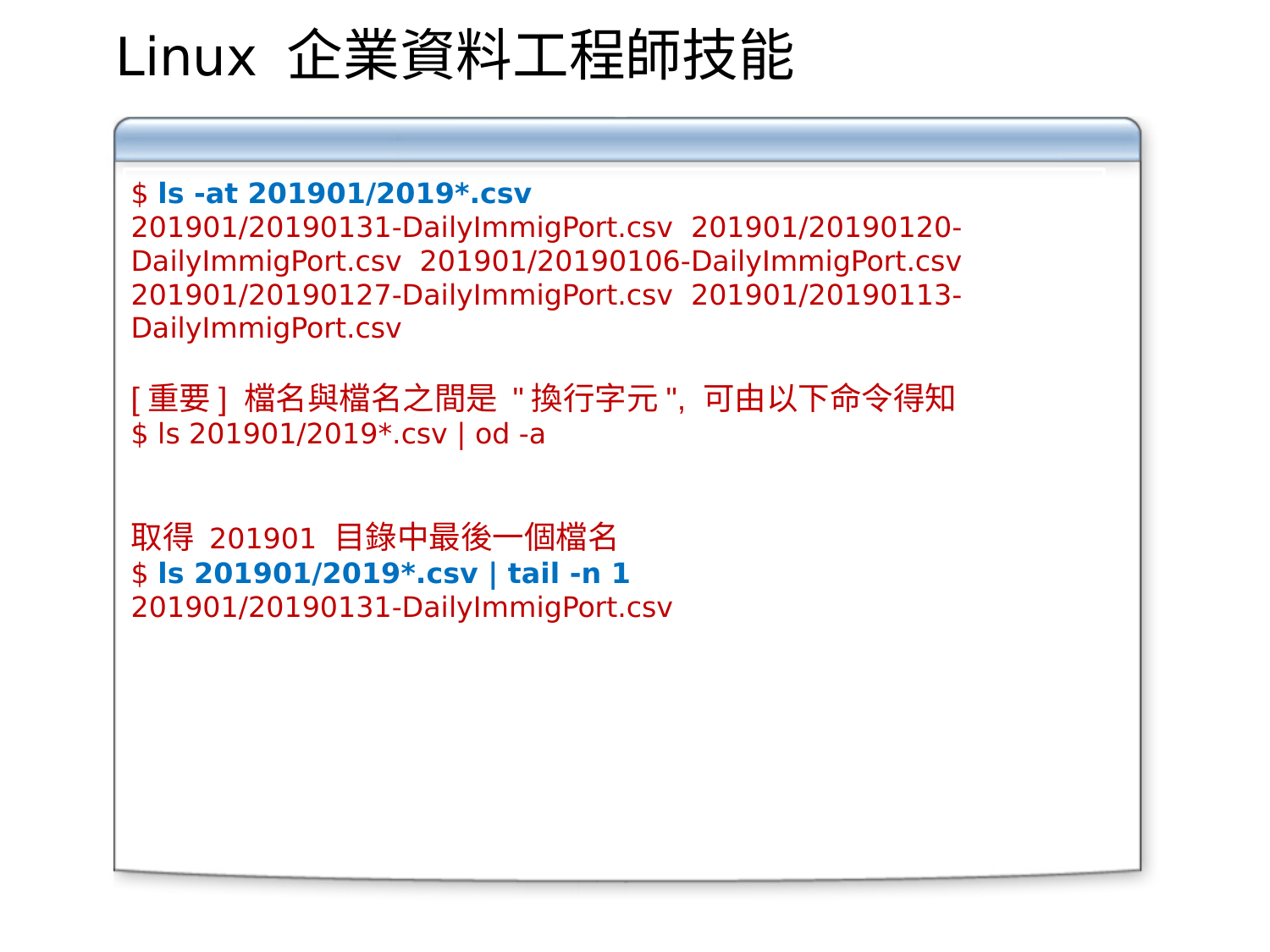

# Linux 企業資料工程師技能
$ ls -at 201901/2019*.csv
201901/20190131-DailyImmigPort.csv  201901/20190120-DailyImmigPort.csv  201901/20190106-DailyImmigPort.csv
201901/20190127-DailyImmigPort.csv  201901/20190113-DailyImmigPort.csv

[重要] 檔名與檔名之間是 "換行字元", 可由以下命令得知
$ ls 201901/2019*.csv | od -a

取得 201901 目錄中最後一個檔名
$ ls 201901/2019*.csv | tail -n 1
201901/20190131-DailyImmigPort.csv